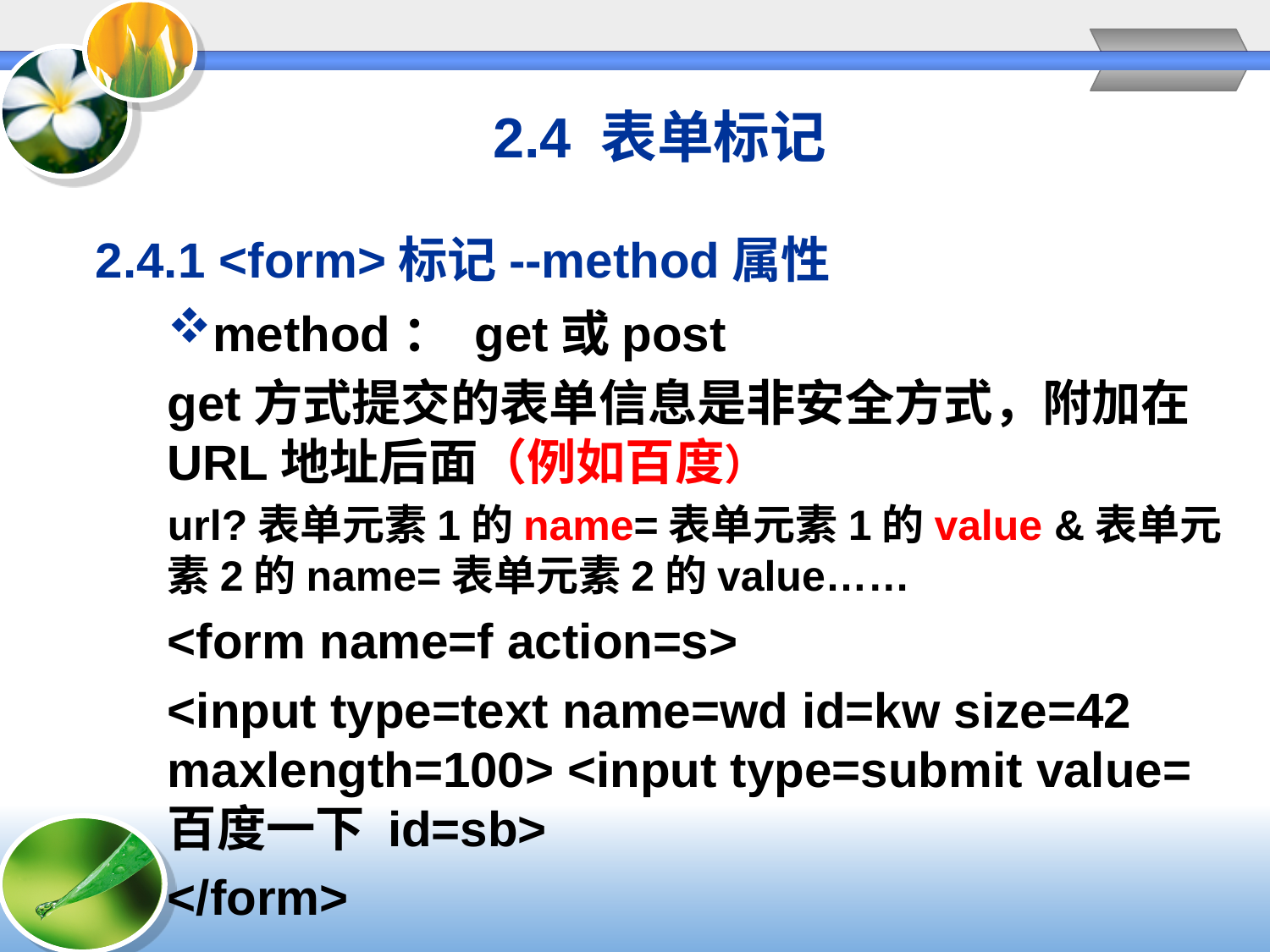

2.4 表单标记
2.4.1 <form>标记--method属性
method： get或post
get方式提交的表单信息是非安全方式，附加在URL地址后面（例如百度）
url?表单元素1的name=表单元素1的value &表单元素2的name=表单元素2的value……
<form name=f action=s>
<input type=text name=wd id=kw size=42 maxlength=100> <input type=submit value=百度一下 id=sb>
</form>